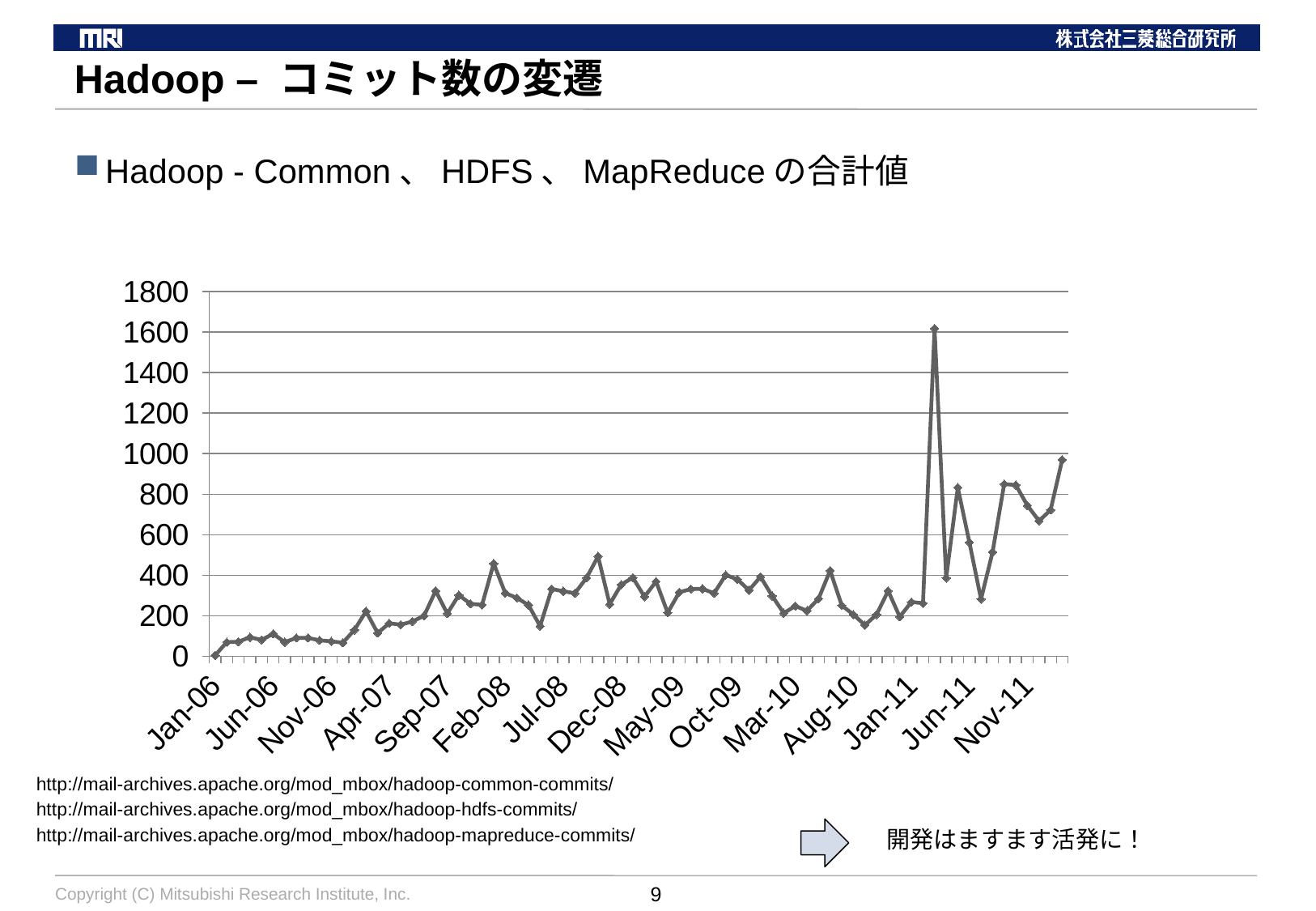

# Hadoop – コミット数の変遷
Hadoop - Common、HDFS、MapReduceの合計値

### Chart

| Category |  |
|---|---|
| 40940 | 970.0 |
| 40909 | 722.0 |
| 40878 | 668.0 |
| 40848 | 744.0 |
| 40817 | 845.0 |
| 40787 | 850.0 |
| 40756 | 514.0 |
| 40725 | 282.0 |
| 40695 | 562.0 |
| 40664 | 833.0 |
| 40634 | 386.0 |
| 40603 | 1617.0 |
| 40575 | 262.0 |
| 40544 | 268.0 |
| 40513 | 195.0 |
| 40483 | 323.0 |
| 40452 | 206.0 |
| 40422 | 154.0 |
| 40391 | 206.0 |
| 40360 | 251.0 |
| 40330 | 423.0 |
| 40299 | 284.0 |
| 40269 | 225.0 |
| 40238 | 248.0 |
| 40210 | 213.0 |
| 40179 | 298.0 |
| 40148 | 392.0 |
| 40118 | 326.0 |
| 40087 | 380.0 |
| 40057 | 401.0 |
| 40026 | 311.0 |
| 39995 | 333.0 |
| 39965 | 332.0 |
| 39934 | 316.0 |
| 39904 | 215.0 |
| 39873 | 369.0 |
| 39845 | 294.0 |
| 39814 | 388.0 |
| 39783 | 354.0 |
| 39753 | 257.0 |
| 39722 | 493.0 |
| 39692 | 387.0 |
| 39661 | 311.0 |
| 39630 | 321.0 |
| 39600 | 332.0 |
| 39569 | 149.0 |
| 39539 | 253.0 |
| 39508 | 288.0 |
| 39479 | 312.0 |
| 39448 | 458.0 |
| 39417 | 254.0 |
| 39387 | 259.0 |
| 39356 | 302.0 |
| 39326 | 211.0 |
| 39295 | 323.0 |
| 39264 | 200.0 |
| 39234 | 172.0 |
| 39203 | 156.0 |
| 39173 | 163.0 |
| 39142 | 115.0 |
| 39114 | 222.0 |
| 39083 | 130.0 |
| 39052 | 67.0 |
| 39022 | 74.0 |
| 38991 | 79.0 |
| 38961 | 91.0 |
| 38930 | 91.0 |
| 38899 | 70.0 |
| 38869 | 111.0 |
| 38838 | 81.0 |
| 38808 | 94.0 |
| 38777 | 72.0 |
| 38749 | 70.0 |
| 38718 | 5.0 |
| http://mail-archives.apache.org/mod\_mbox/hadoop-common-commits/ |
| --- |
| http://mail-archives.apache.org/mod\_mbox/hadoop-hdfs-commits/ |
| http://mail-archives.apache.org/mod\_mbox/hadoop-mapreduce-commits/ |

開発はますます活発に！
Copyright (C) Mitsubishi Research Institute, Inc.
9